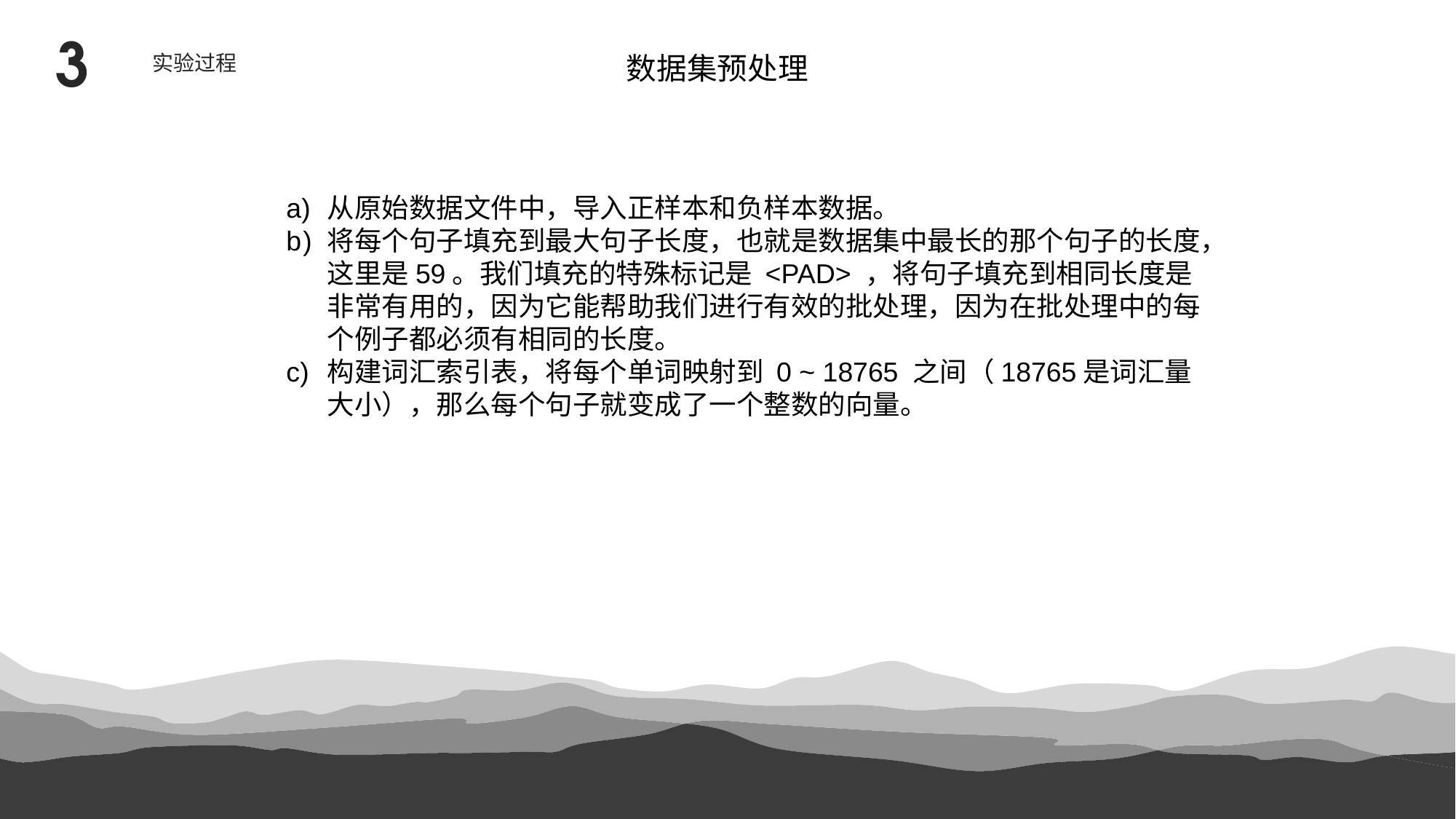

3
数据集预处理
实验过程
从原始数据文件中，导入正样本和负样本数据。
将每个句子填充到最大句子长度，也就是数据集中最长的那个句子的长度，这里是59。我们填充的特殊标记是 <PAD> ，将句子填充到相同长度是非常有用的，因为它能帮助我们进行有效的批处理，因为在批处理中的每个例子都必须有相同的长度。
构建词汇索引表，将每个单词映射到 0 ~ 18765 之间（18765是词汇量大小），那么每个句子就变成了一个整数的向量。